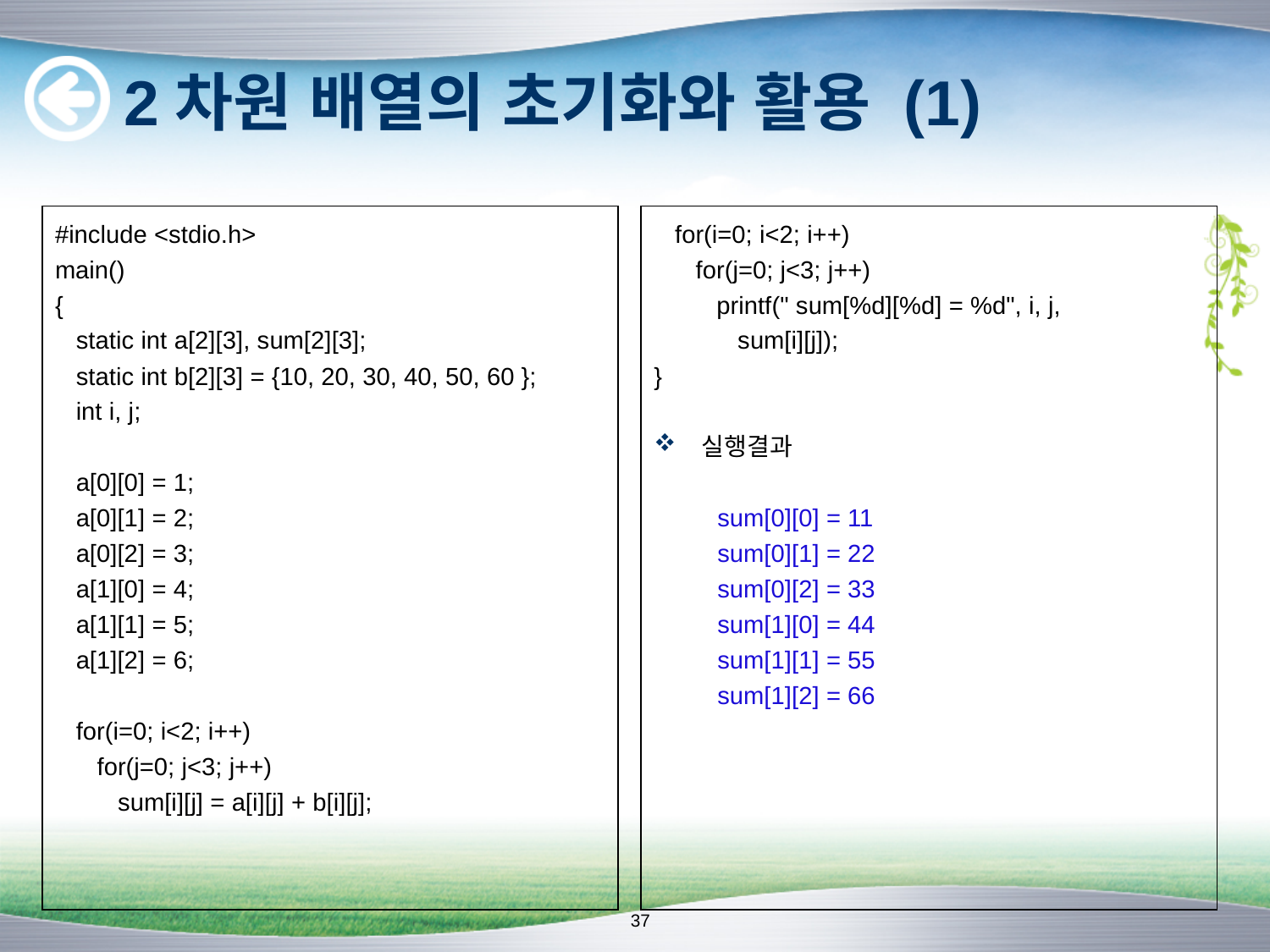

# 2차원 배열의 초기화와 활용 (1)
#include <stdio.h>
main()
{
   static int a[2][3], sum[2][3];
   static int b[2][3] = {10, 20, 30, 40, 50, 60 };
   int i, j;

   a[0][0] = 1;
   a[0][1] = 2;
   a[0][2] = 3;
   a[1][0] = 4;
   a[1][1] = 5;
   a[1][2] = 6;

   for(i=0; i<2; i++)
      for(j=0; j<3; j++)
         sum[i][j] = a[i][j] + b[i][j];
   for(i=0; i<2; i++)
      for(j=0; j<3; j++)
         printf(" sum[%d][%d] = %d", i, j,
            sum[i][j]);
}

실행결과

sum[0][0] = 11
sum[0][1] = 22
sum[0][2] = 33
sum[1][0] = 44
sum[1][1] = 55
sum[1][2] = 66
37